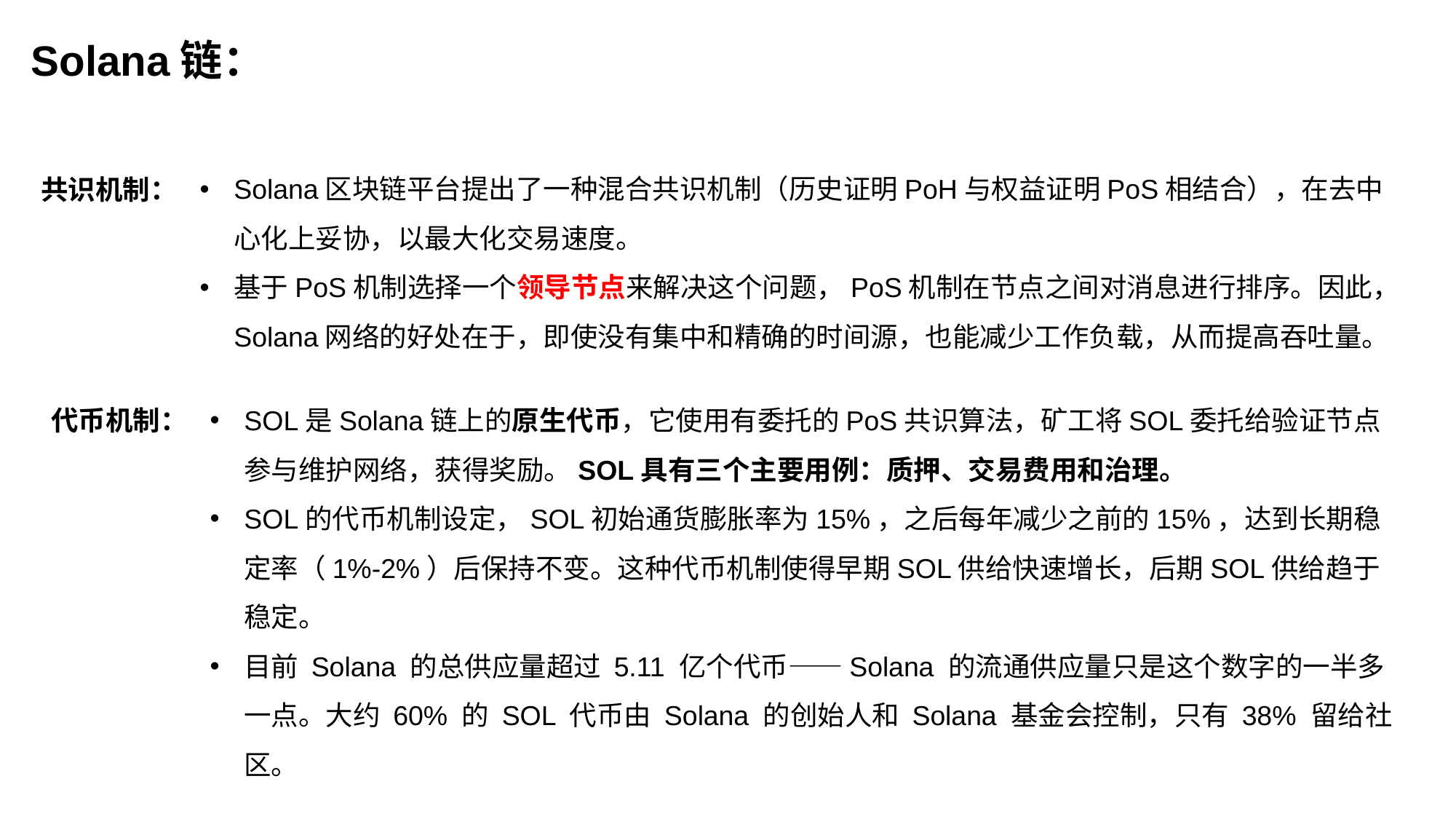

Solana链：
共识机制：
Solana区块链平台提出了一种混合共识机制（历史证明PoH与权益证明PoS相结合），在去中心化上妥协，以最大化交易速度。
基于PoS机制选择一个领导节点来解决这个问题，PoS机制在节点之间对消息进行排序。因此，Solana网络的好处在于，即使没有集中和精确的时间源，也能减少工作负载，从而提高吞吐量。
代币机制：
SOL是Solana链上的原生代币，它使用有委托的PoS共识算法，矿工将SOL委托给验证节点参与维护网络，获得奖励。SOL具有三个主要用例：质押、交易费用和治理。
SOL的代币机制设定，SOL初始通货膨胀率为15%，之后每年减少之前的15%，达到长期稳定率（1%-2%）后保持不变。这种代币机制使得早期SOL供给快速增长，后期SOL供给趋于稳定。
目前 Solana 的总供应量超过 5.11 亿个代币——Solana 的流通供应量只是这个数字的一​​半多一点。大约 60% 的 SOL 代币由 Solana 的创始人和 Solana 基金会控制，只有 38% 留给社区。